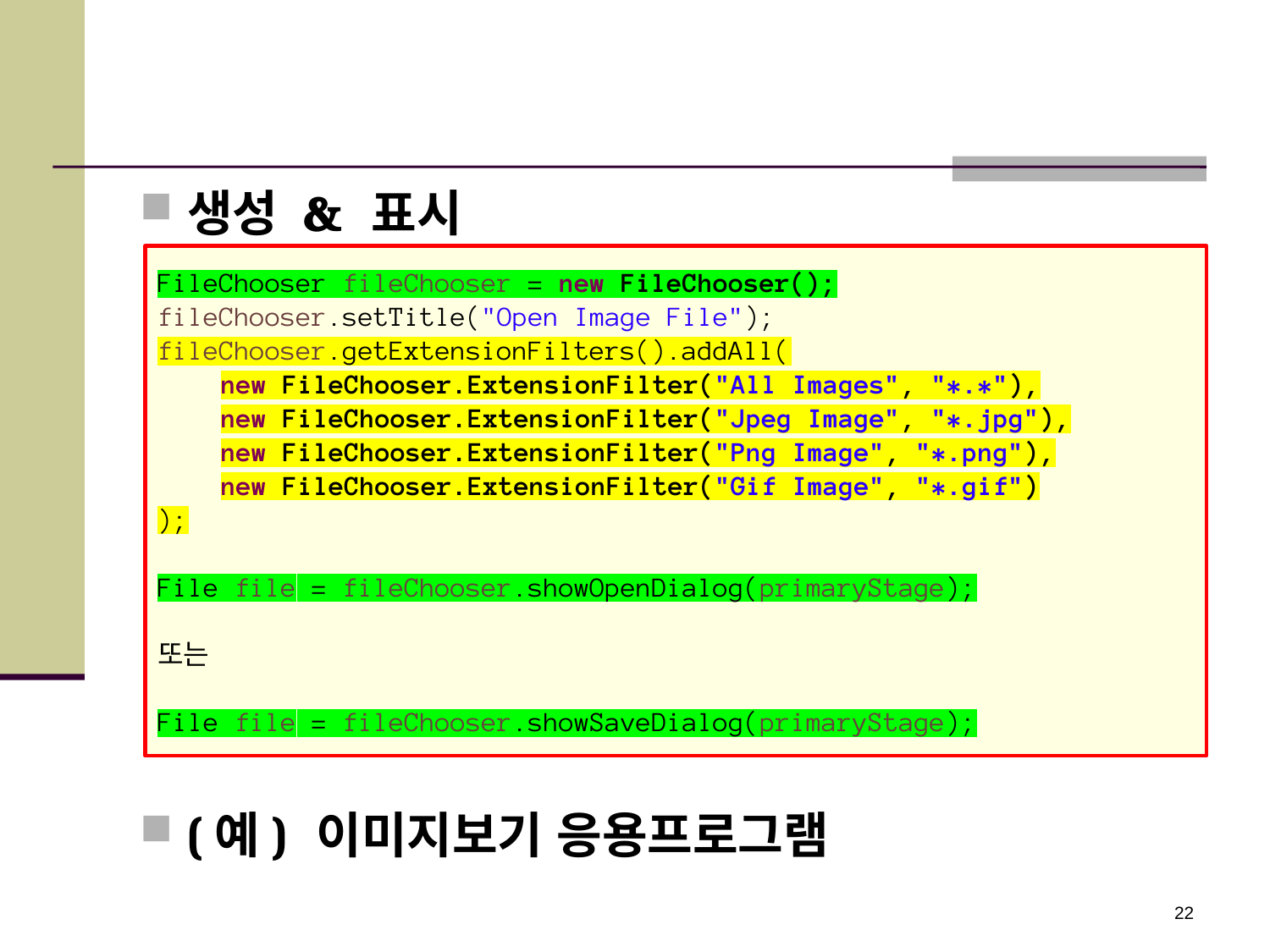

#
생성 & 표시

(예) 이미지보기 응용프로그램
FileChooser fileChooser = new FileChooser();
fileChooser.setTitle("Open Image File");
fileChooser.getExtensionFilters().addAll(
new FileChooser.ExtensionFilter("All Images", "*.*"),
new FileChooser.ExtensionFilter("Jpeg Image", "*.jpg"),
new FileChooser.ExtensionFilter("Png Image", "*.png"),
new FileChooser.ExtensionFilter("Gif Image", "*.gif")
);

File file = fileChooser.showOpenDialog(primaryStage);

또는

File file = fileChooser.showSaveDialog(primaryStage);
22